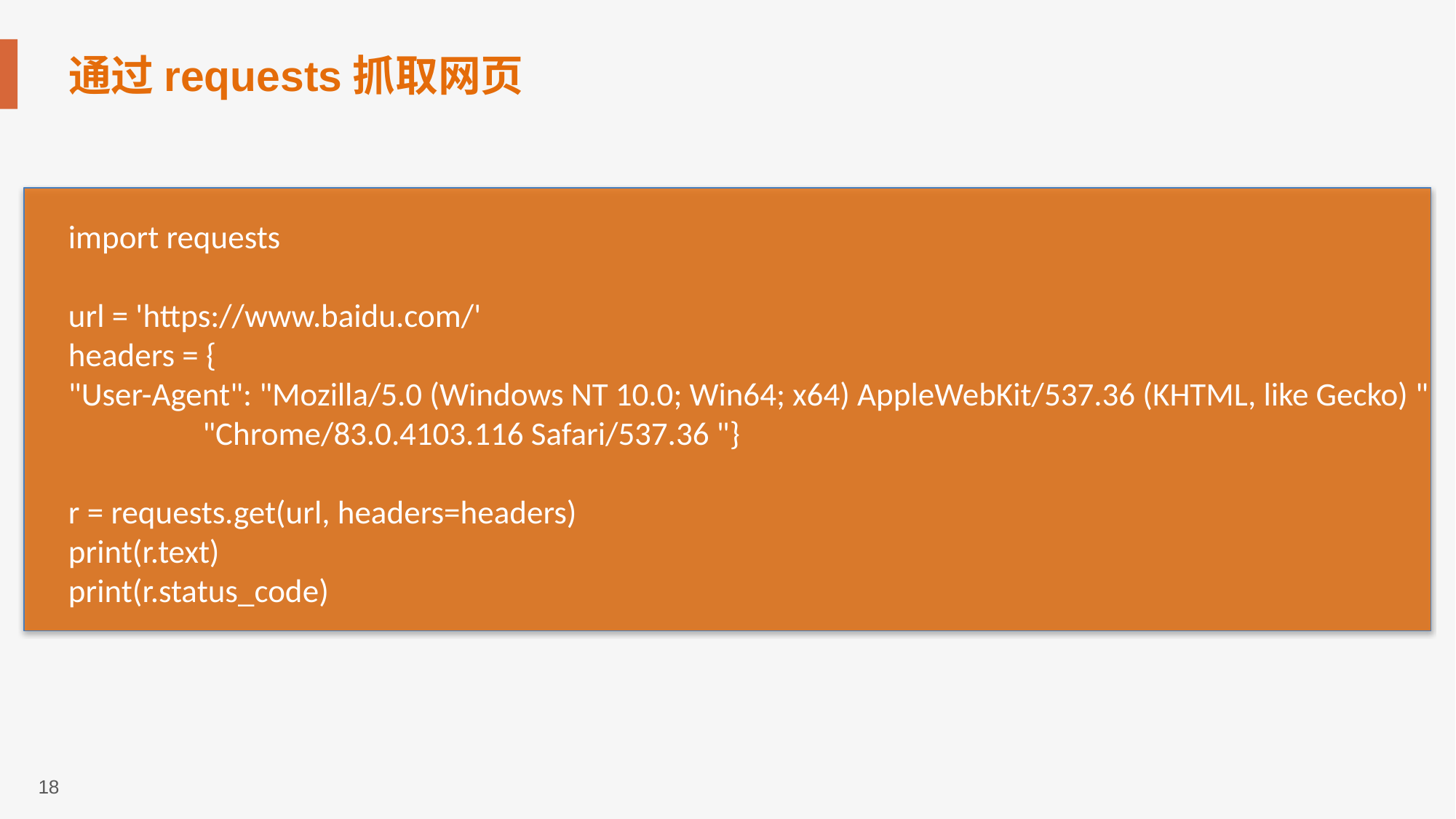

# 通过requests抓取网页

import requests

url = 'https://www.baidu.com/'
headers = {
"User-Agent": "Mozilla/5.0 (Windows NT 10.0; Win64; x64) AppleWebKit/537.36 (KHTML, like Gecko) "
                  "Chrome/83.0.4103.116 Safari/537.36 "}

r = requests.get(url, headers=headers)
print(r.text)
print(r.status_code)